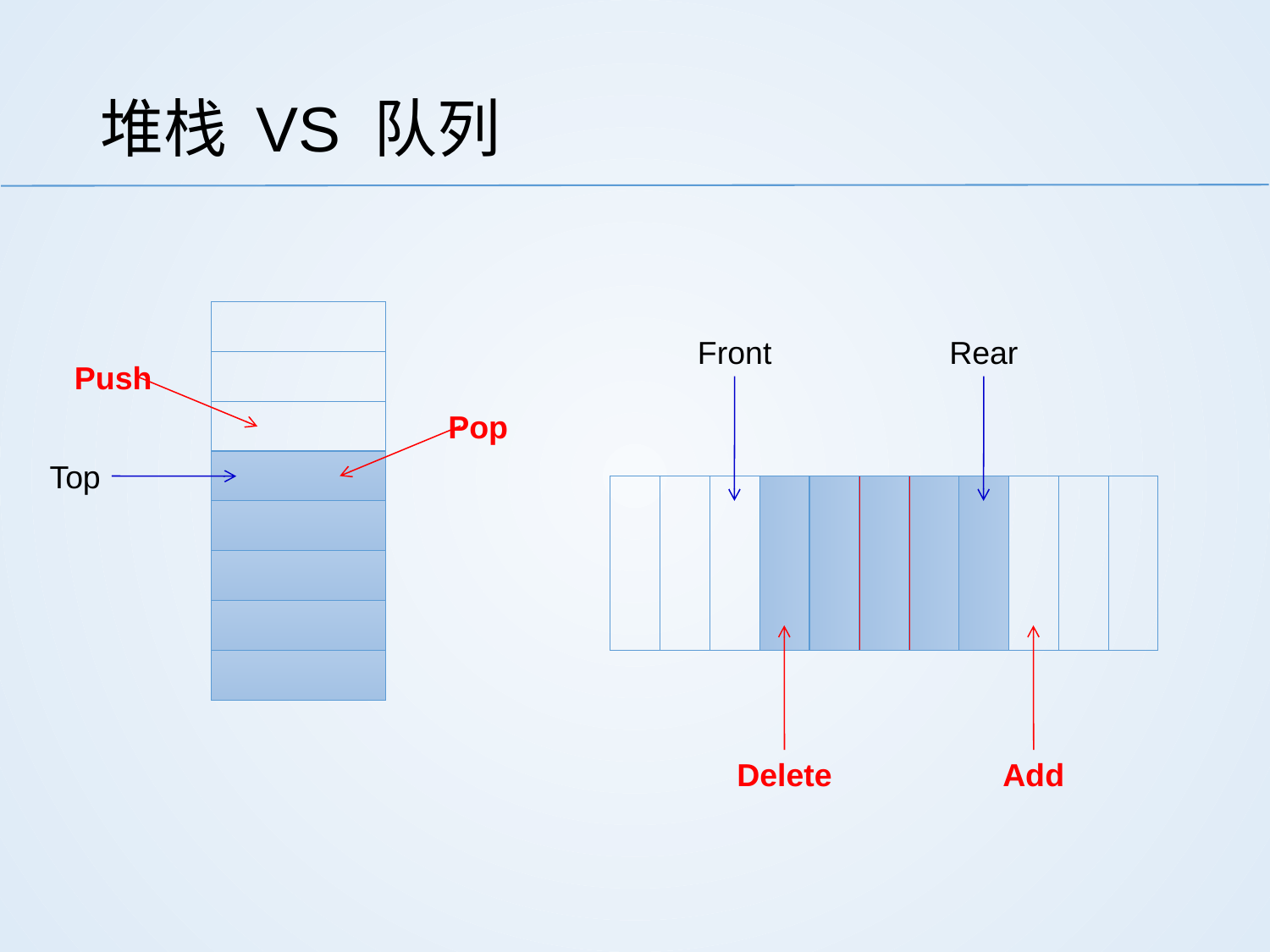

# 堆栈 VS 队列

Front
Rear
Push

Pop

Top

Delete
Add
7